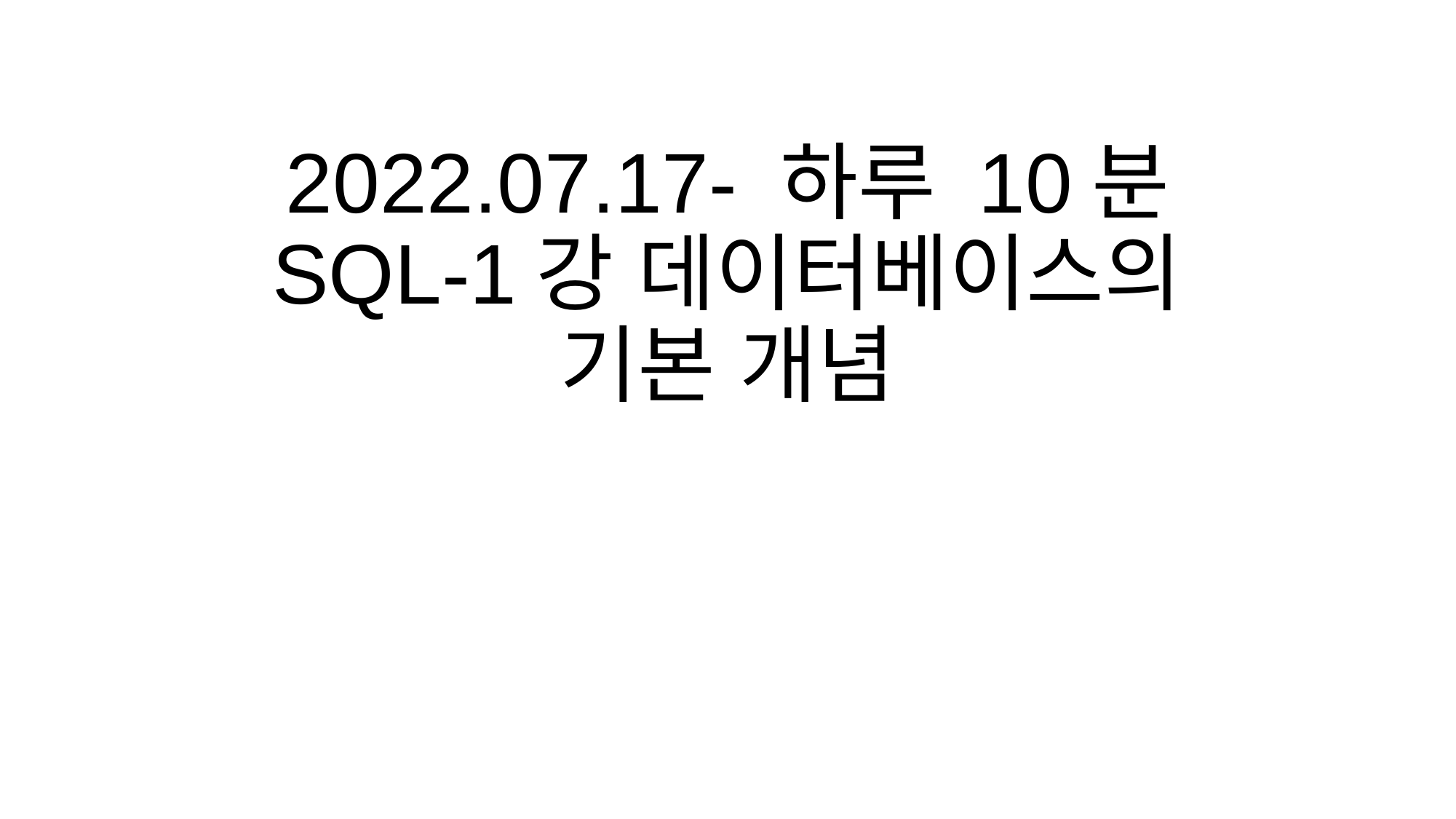

# 2022.07.17- 하루 10분 SQL-1강 데이터베이스의 기본 개념